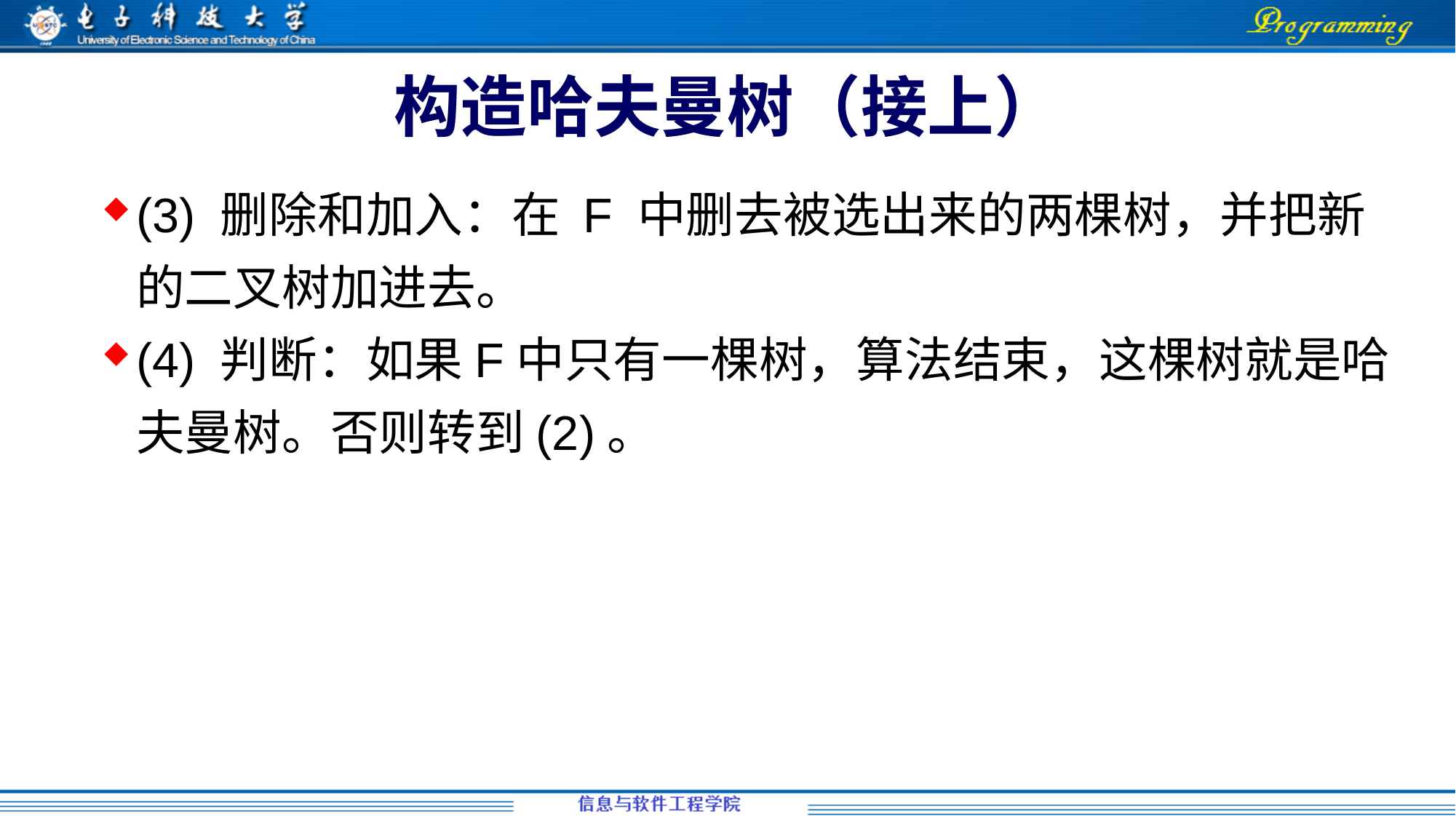

# 构造哈夫曼树（接上）
(3) 删除和加入：在 F 中删去被选出来的两棵树，并把新的二叉树加进去。
(4) 判断：如果F中只有一棵树，算法结束，这棵树就是哈夫曼树。否则转到(2)。